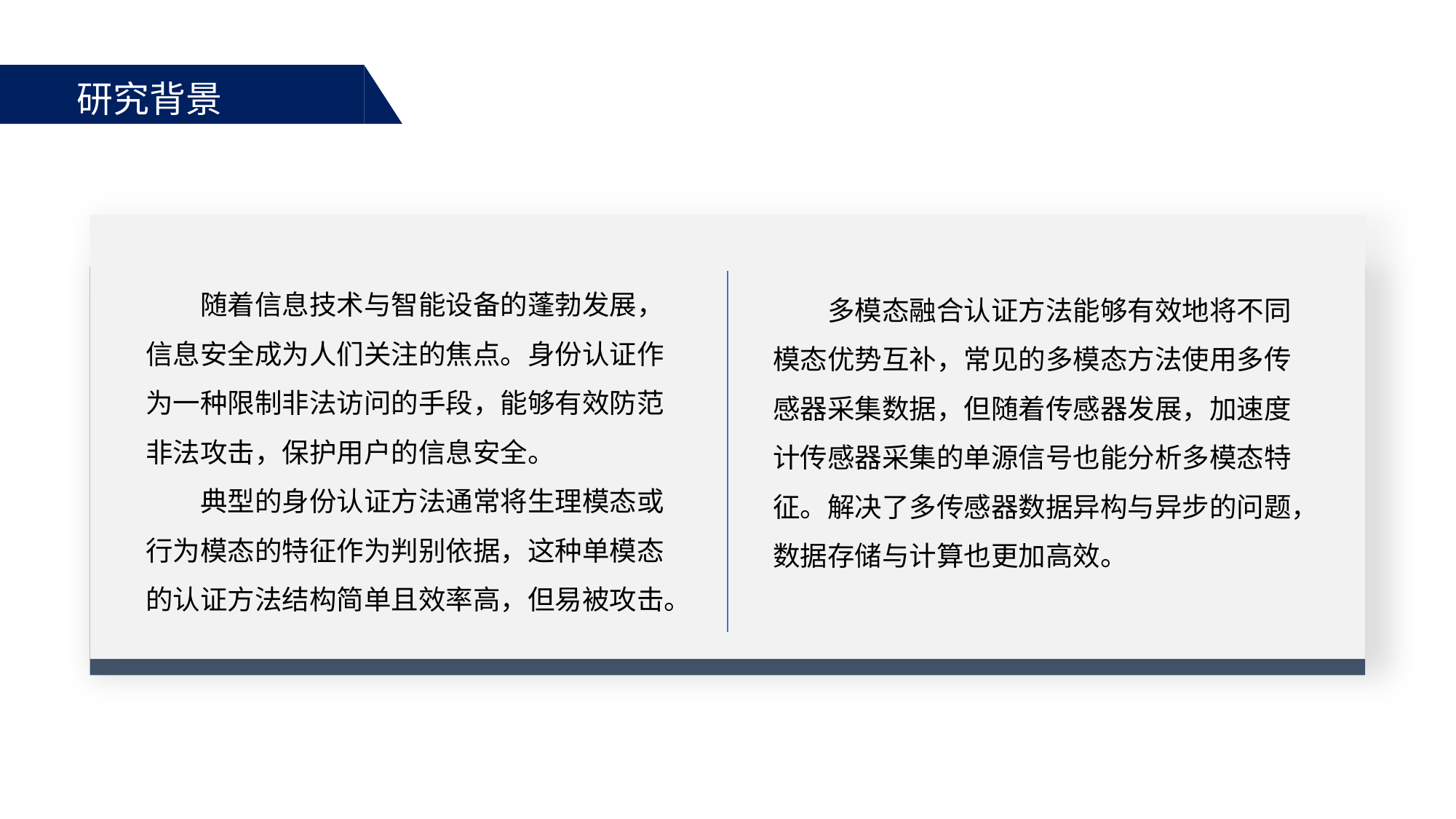

研究背景

随着信息技术与智能设备的蓬勃发展，信息安全成为人们关注的焦点。身份认证作为一种限制非法访问的手段，能够有效防范非法攻击，保护用户的信息安全。
典型的身份认证方法通常将生理模态或行为模态的特征作为判别依据，这种单模态的认证方法结构简单且效率高，但易被攻击。
多模态融合认证方法能够有效地将不同模态优势互补，常见的多模态方法使用多传感器采集数据，但随着传感器发展，加速度计传感器采集的单源信号也能分析多模态特征。解决了多传感器数据异构与异步的问题，数据存储与计算也更加高效。